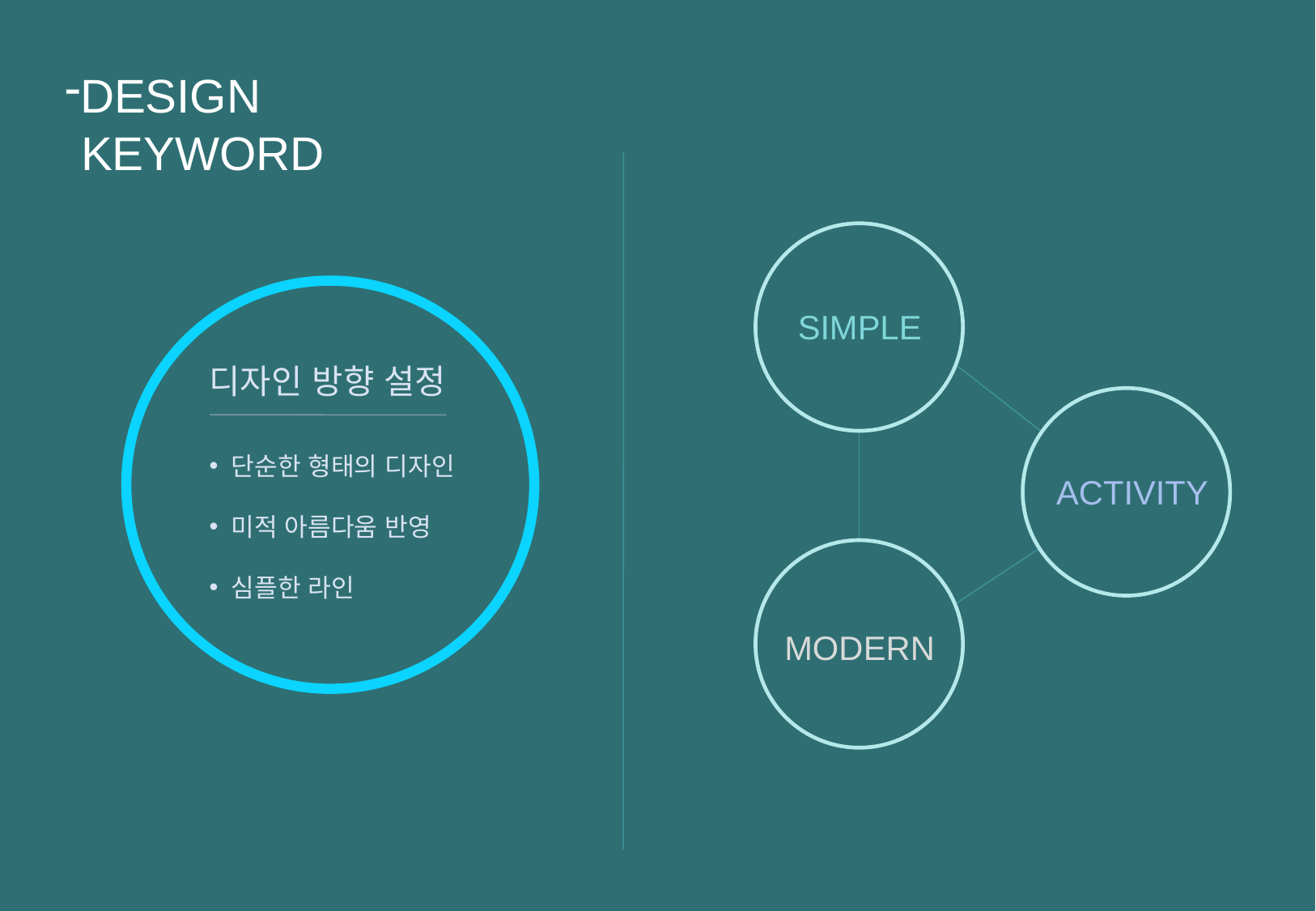

DESIGN
KEYWORD

SIMPLE

디자인 방향 설정

ACTIVITY
 단순한 형태의 디자인

 미적 아름다움 반영

 심플한 라인

MODERN